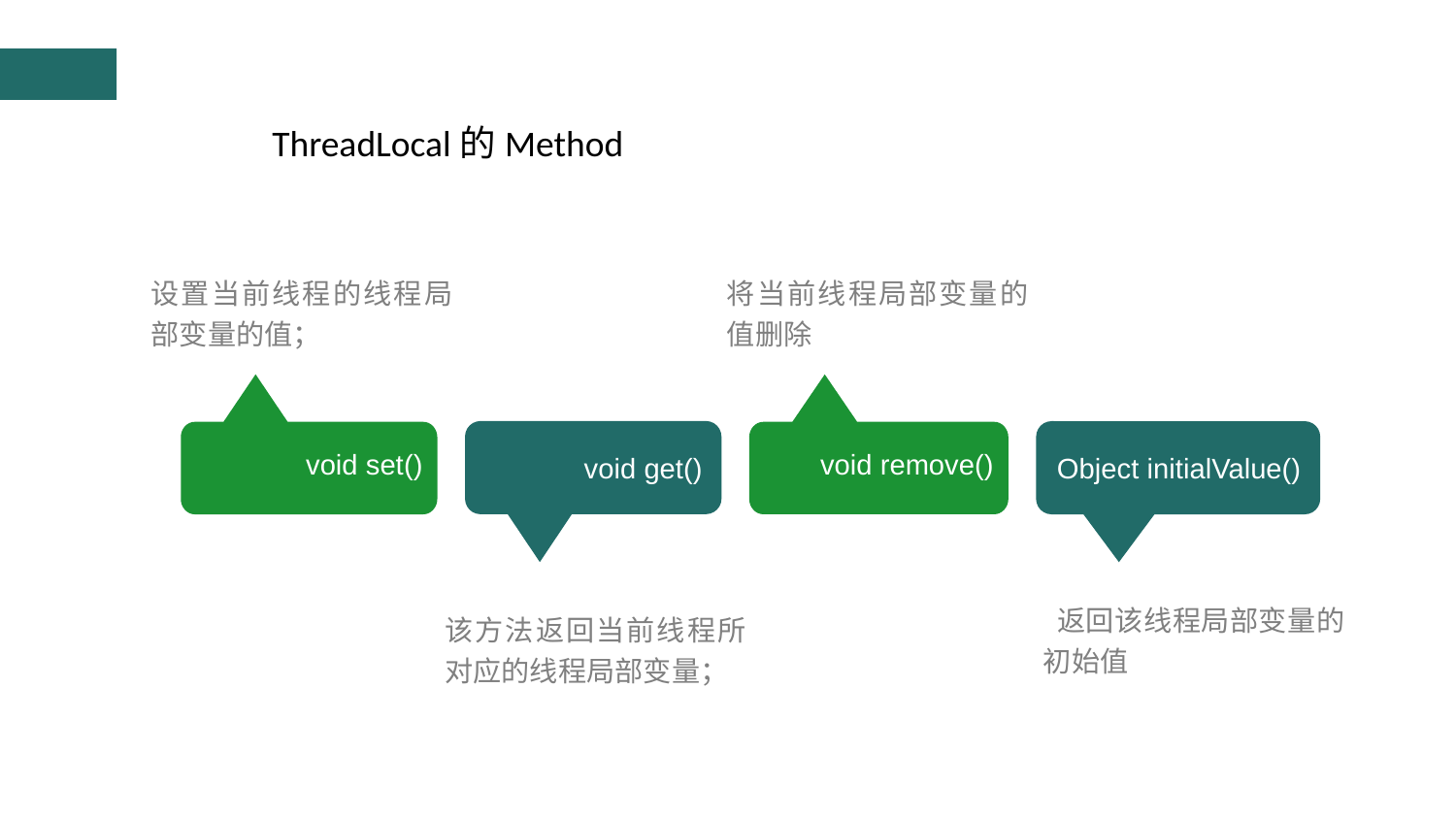

ThreadLocal的Method
设置当前线程的线程局部变量的值；
将当前线程局部变量的值删除
void set()
void remove()
void get()
Object initialValue()
 返回该线程局部变量的初始值
该方法返回当前线程所对应的线程局部变量；